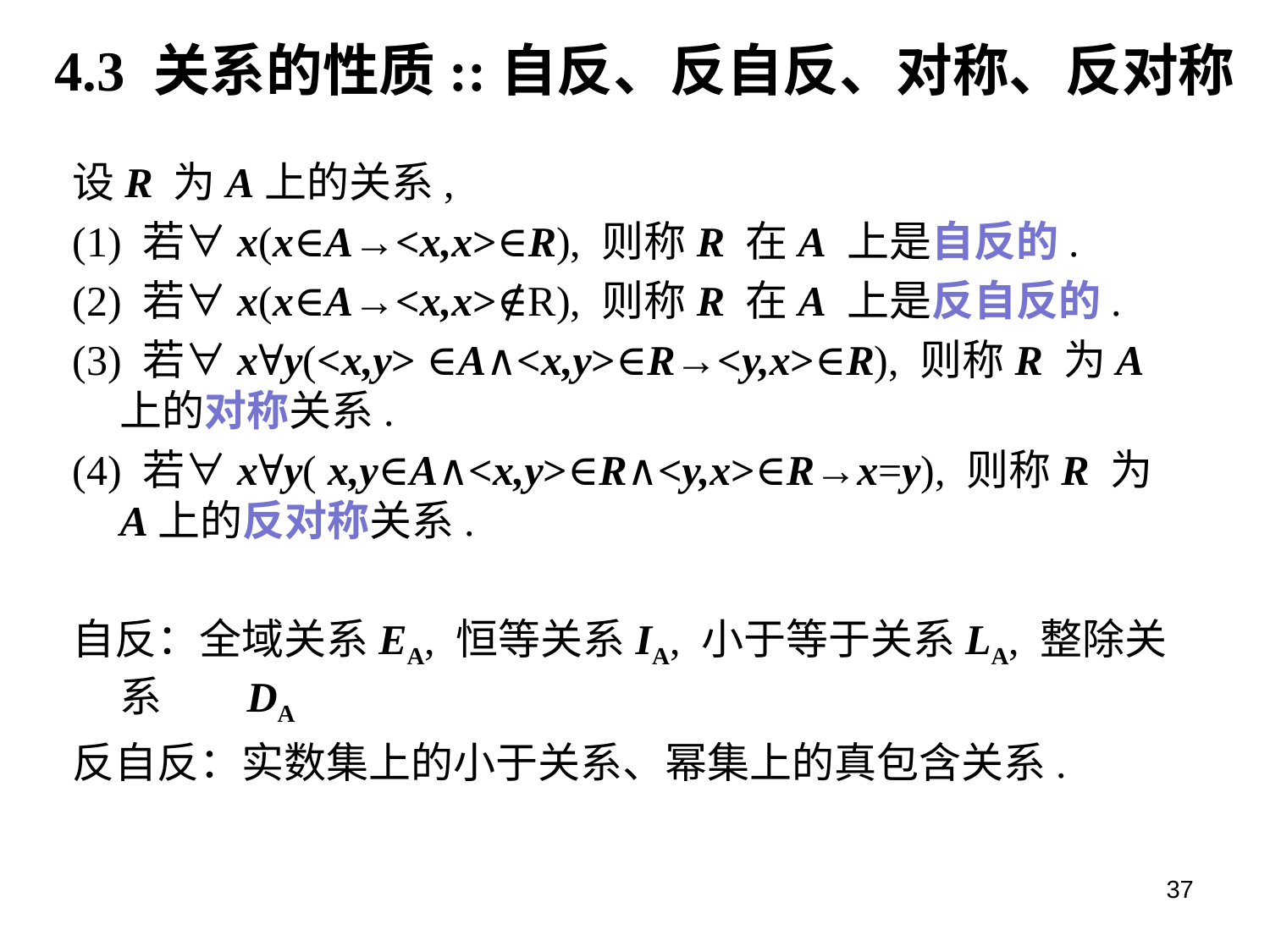

# 4.3 关系的性质::自反、反自反、对称、反对称
设R 为A上的关系,
(1) 若∀x(x∈A→<x,x>∈R), 则称R 在A 上是自反的.
(2) 若∀x(x∈A→<x,x>∉R), 则称R 在A 上是反自反的.
(3) 若∀x∀y(<x,y> ∈A∧<x,y>∈R→<y,x>∈R), 则称R 为A上的对称关系.
(4) 若∀x∀y( x,y∈A∧<x,y>∈R∧<y,x>∈R→x=y), 则称R 为A上的反对称关系.

自反：全域关系EA, 恒等关系IA, 小于等于关系LA, 整除关系	DA
反自反：实数集上的小于关系、幂集上的真包含关系.
37